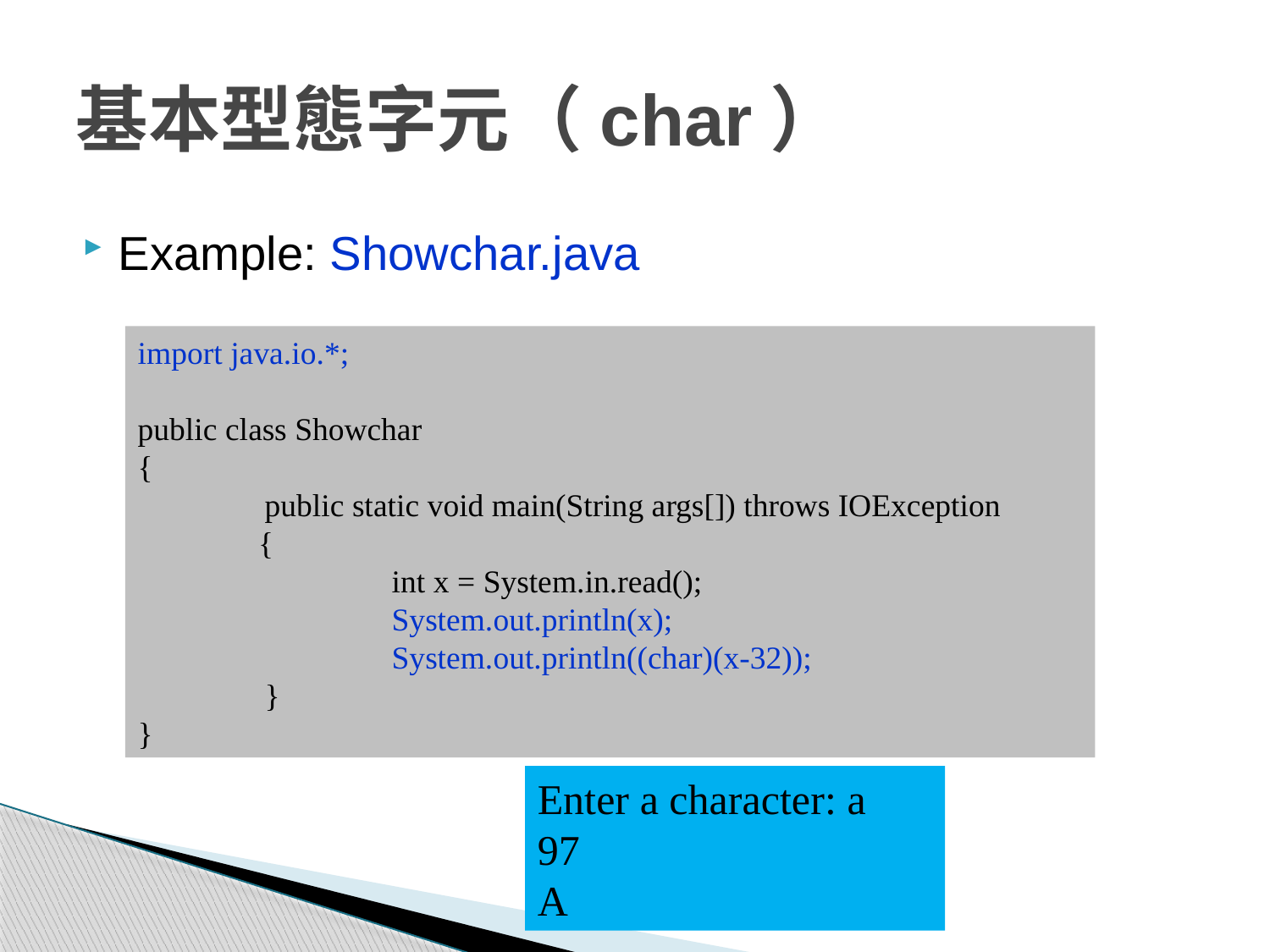

# 基本型態字元（char）
Example: Showchar.java
import java.io.*;

public class Showchar
{
	public static void main(String args[]) throws IOException
               {
		int x = System.in.read();
		System.out.println(x);
		System.out.println((char)(x-32));
	}
}
Enter a character: a
97
A